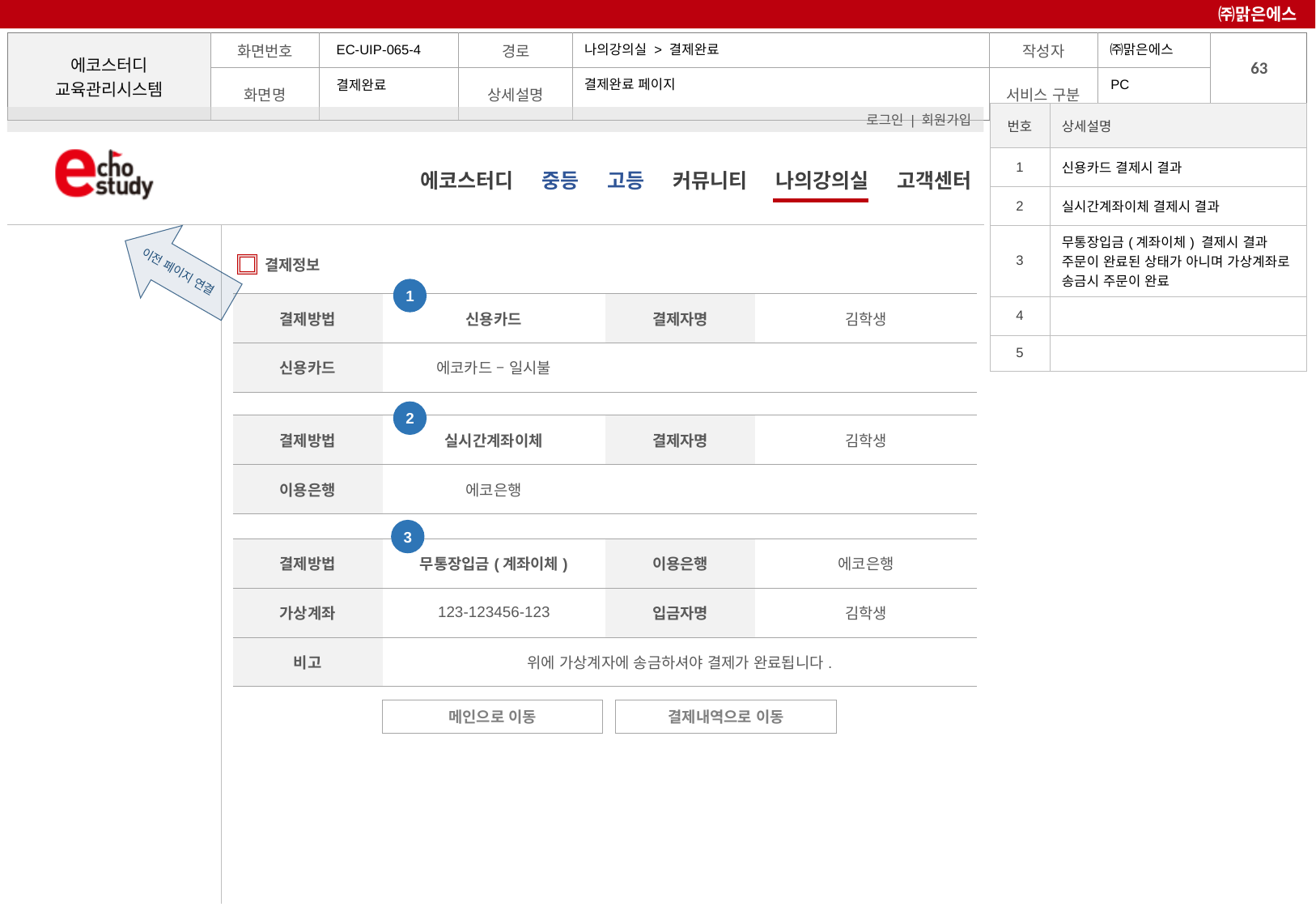

㈜맑은에스
나의강의실 > 결제완료
EC-UIP-065-4
PC
결제완료 페이지
결제완료
| 번호 | 상세설명 |
| --- | --- |
| 1 | 신용카드 결제시 결과 |
| 2 | 실시간계좌이체 결제시 결과 |
| 3 | 무통장입금(계좌이체) 결제시 결과 주문이 완료된 상태가 아니며 가상계좌로 송금시 주문이 완료 |
| 4 |  |
| 5 |  |
이전 페이지 연결
결제정보

1
| 결제방법 | 신용카드 | 결제자명 | 김학생 |
| --- | --- | --- | --- |
| 신용카드 | 에코카드 – 일시불 |  |  |
2
| 결제방법 | 실시간계좌이체 | 결제자명 | 김학생 |
| --- | --- | --- | --- |
| 이용은행 | 에코은행 |  |  |
3
| 결제방법 | 무통장입금(계좌이체) | 이용은행 | 에코은행 |
| --- | --- | --- | --- |
| 가상계좌 | 123-123456-123 | 입금자명 | 김학생 |
| 비고 | 위에 가상계자에 송금하셔야 결제가 완료됩니다. |  |  |
메인으로 이동
결제내역으로 이동